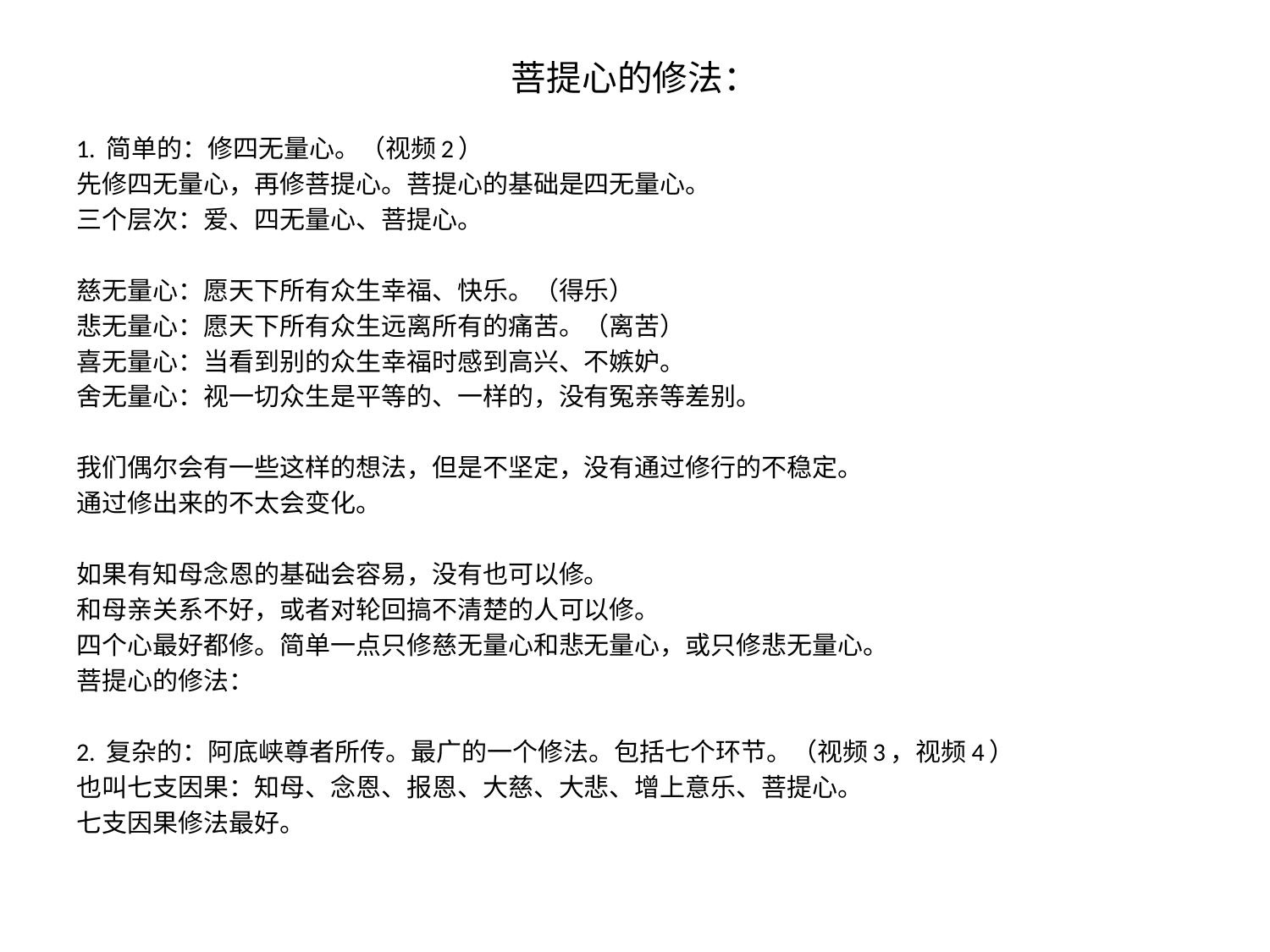

# 菩提心的修法：
1. 简单的：修四无量心。（视频2）
先修四无量心，再修菩提心。菩提心的基础是四无量心。
三个层次：爱、四无量心、菩提心。

慈无量心：愿天下所有众生幸福、快乐。（得乐）
悲无量心：愿天下所有众生远离所有的痛苦。（离苦）
喜无量心：当看到别的众生幸福时感到高兴、不嫉妒。
舍无量心：视一切众生是平等的、一样的，没有冤亲等差别。

我们偶尔会有一些这样的想法，但是不坚定，没有通过修行的不稳定。
通过修出来的不太会变化。

如果有知母念恩的基础会容易，没有也可以修。
和母亲关系不好，或者对轮回搞不清楚的人可以修。
四个心最好都修。简单一点只修慈无量心和悲无量心，或只修悲无量心。
菩提心的修法：

2. 复杂的：阿底峡尊者所传。最广的一个修法。包括七个环节。（视频3，视频4）
也叫七支因果：知母、念恩、报恩、大慈、大悲、增上意乐、菩提心。
七支因果修法最好。